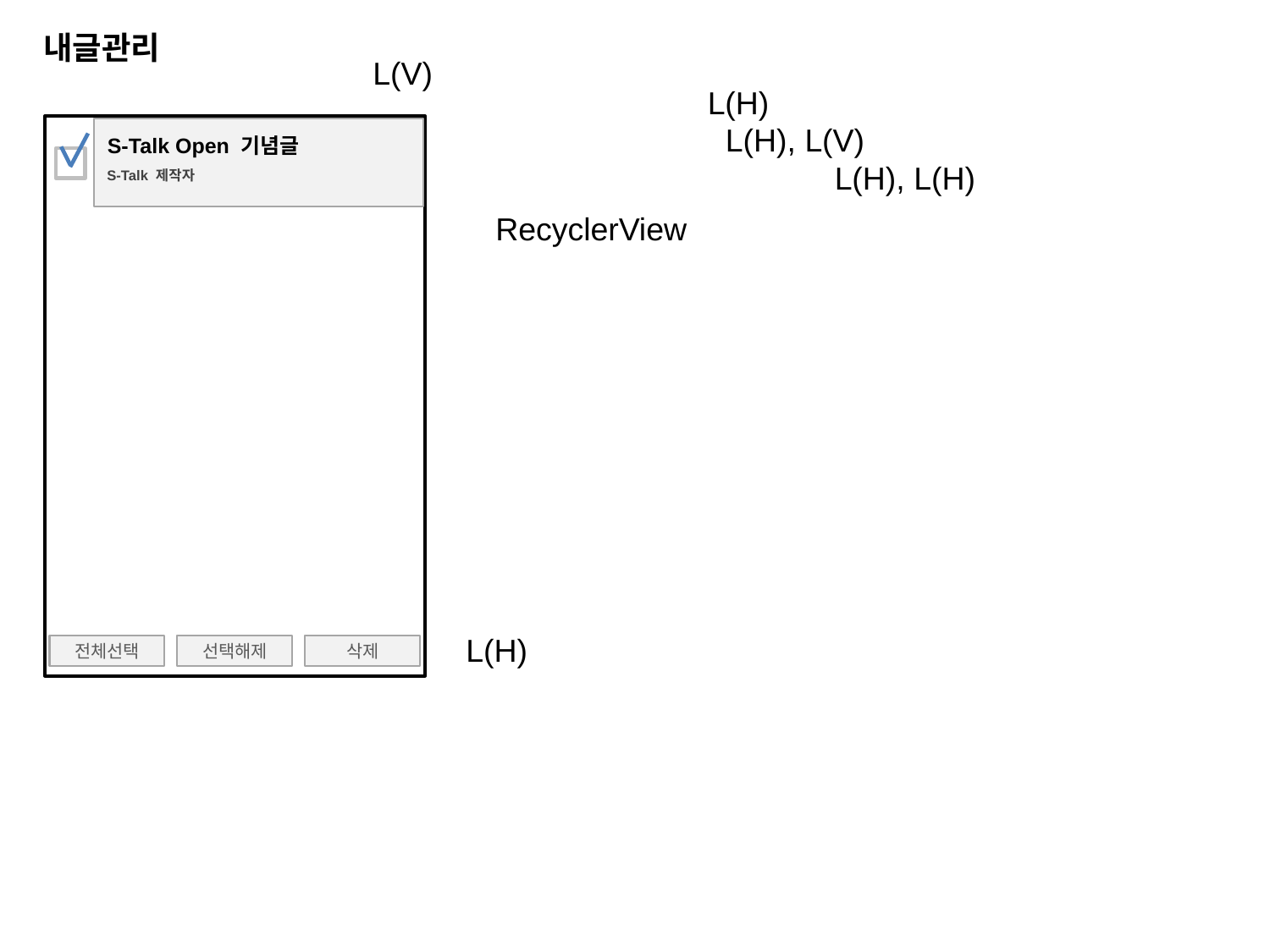

내글관리
L(V)
L(H)
  L(H), L(V)
	L(H), L(H)

S-Talk Open 기념글

S-Talk 제작자
RecyclerView
L(H)
전체선택
선택해제
삭제